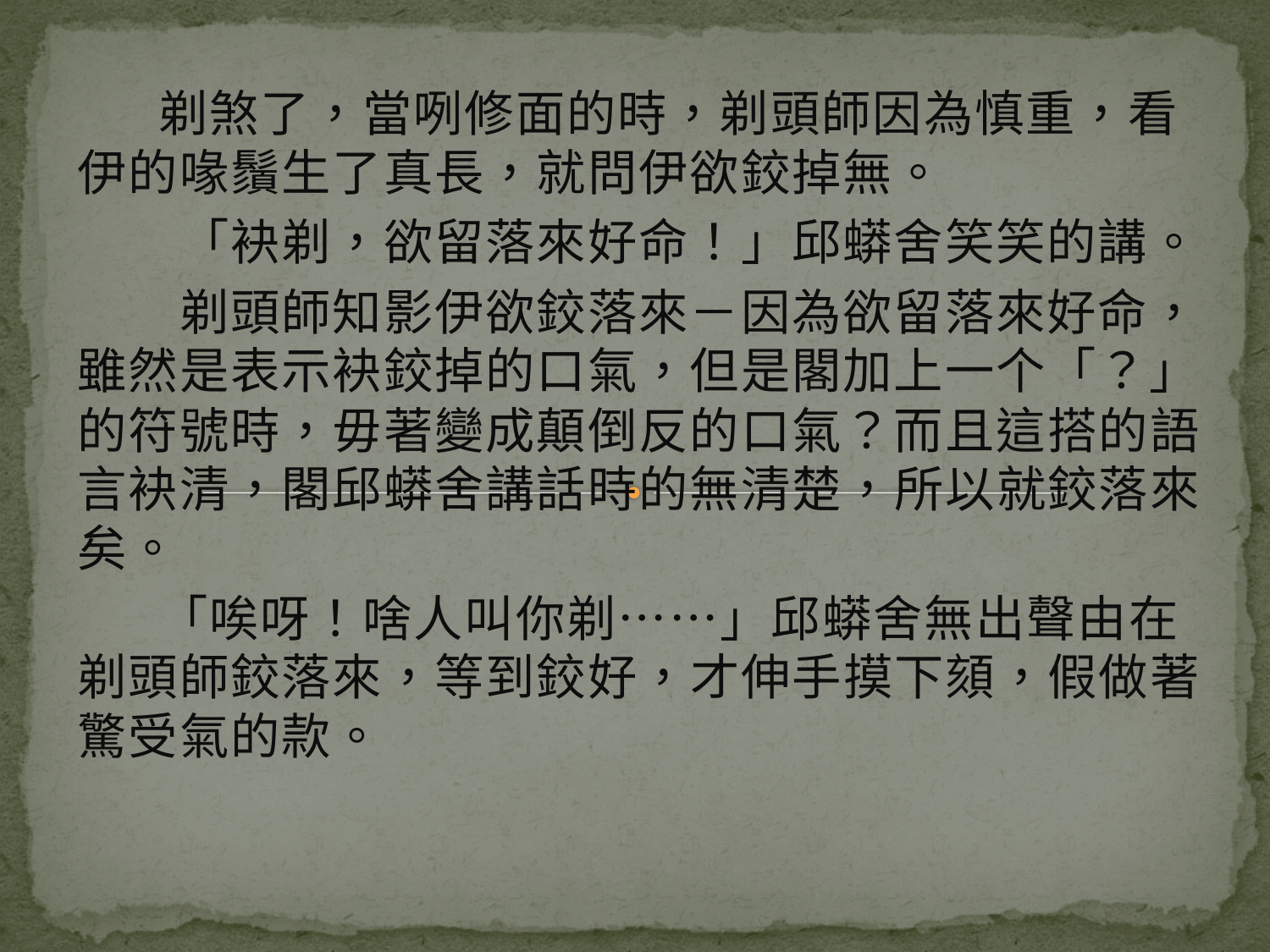

剃煞了，當咧修面的時，剃頭師因為慎重，看伊的喙鬚生了真長，就問伊欲鉸掉無。
　　「袂剃，欲留落來好命！」邱蟒舍笑笑的講。
　　剃頭師知影伊欲鉸落來－因為欲留落來好命，雖然是表示袂鉸掉的口氣，但是閣加上一个「？」的符號時，毋著變成顛倒反的口氣？而且這搭的語言袂清，閣邱蟒舍講話時的無清楚，所以就鉸落來矣。
　　「唉呀！啥人叫你剃……」邱蟒舍無出聲由在剃頭師鉸落來，等到鉸好，才伸手摸下頦，假做著驚受氣的款。